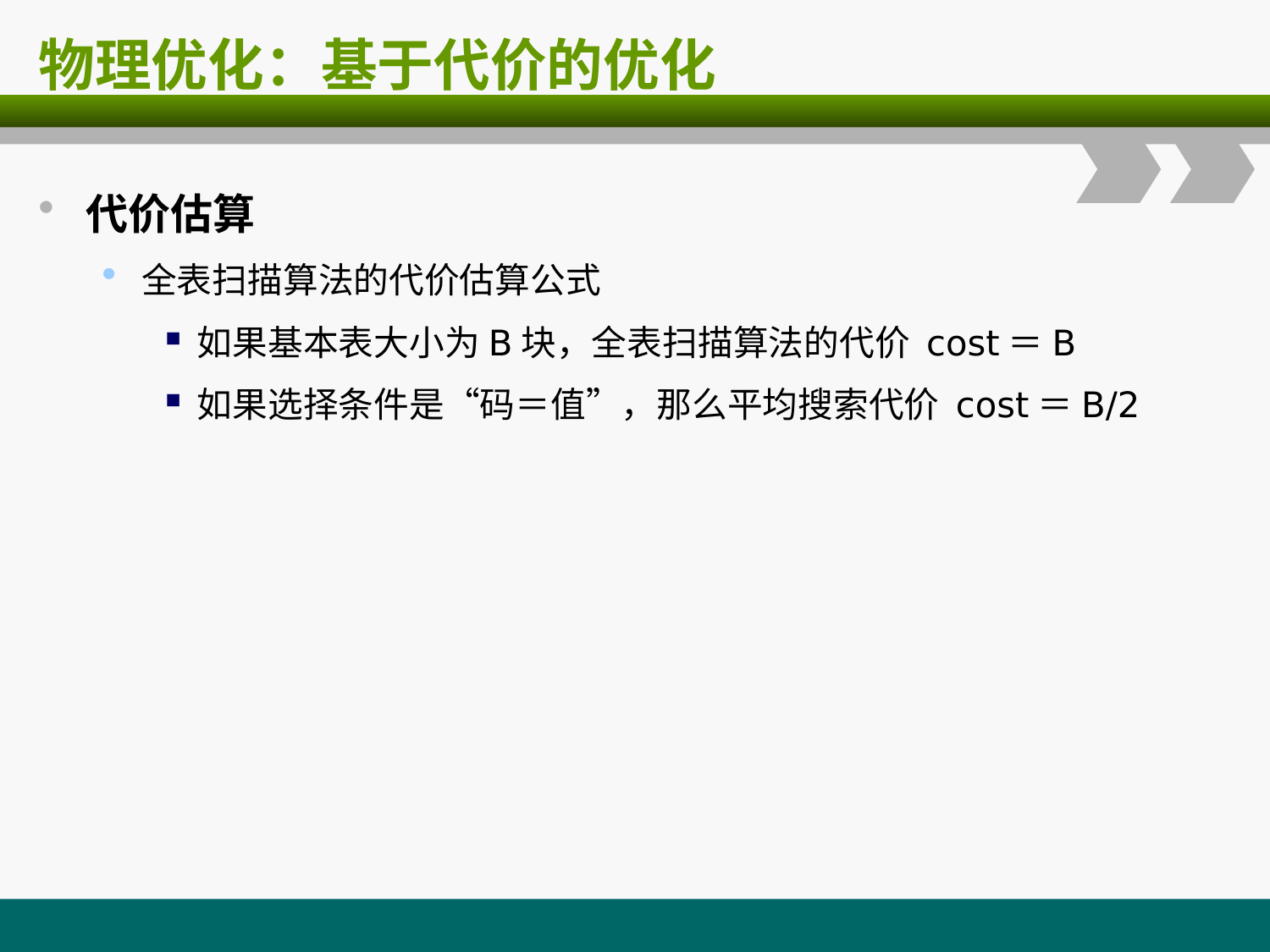

# 物理优化：基于代价的优化
代价估算
全表扫描算法的代价估算公式
如果基本表大小为B块，全表扫描算法的代价 cost＝B
如果选择条件是“码＝值”，那么平均搜索代价 cost＝B/2